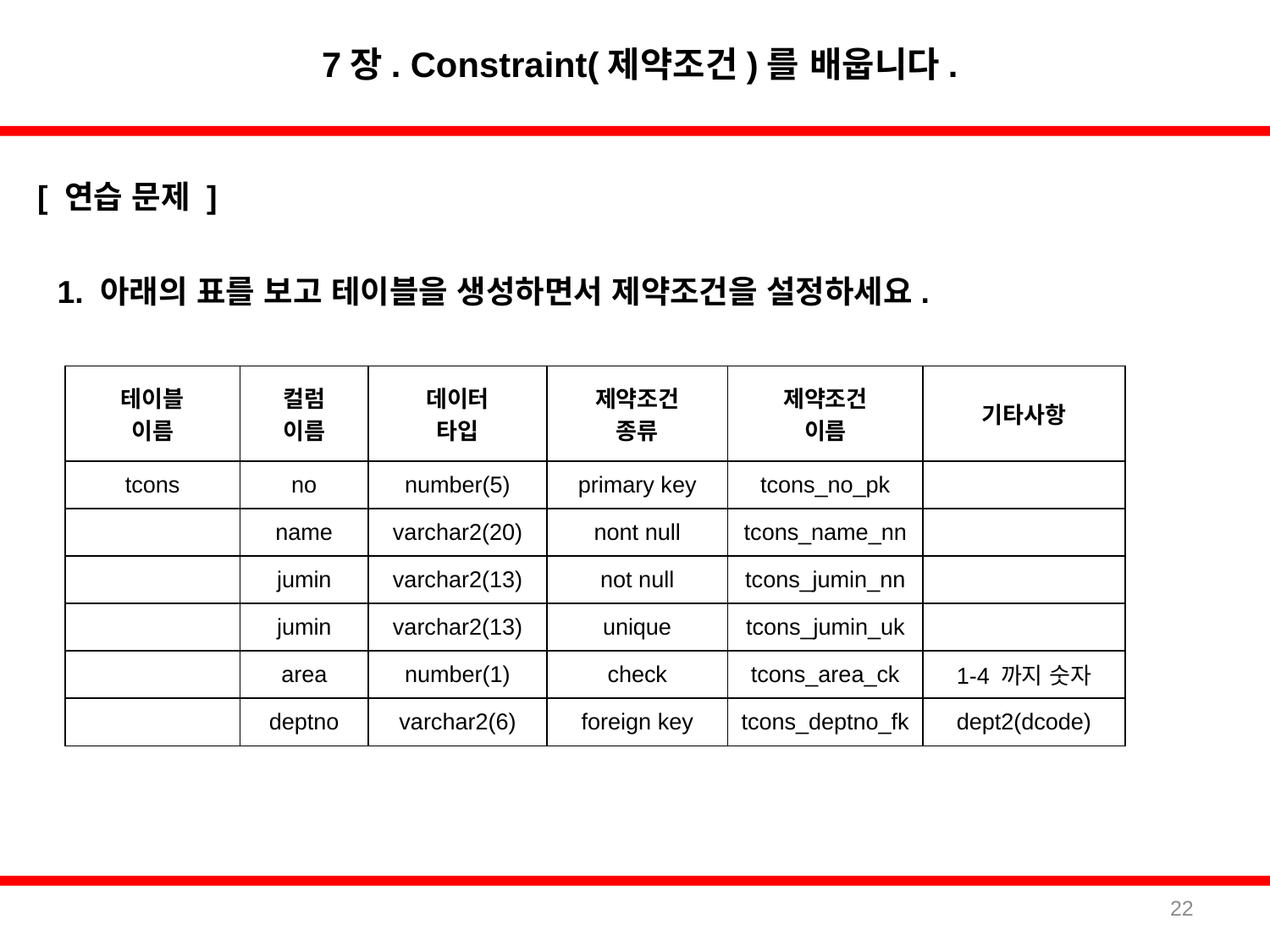

7장. Constraint(제약조건)를 배웁니다.

[ 연습 문제 ]
1. 아래의 표를 보고 테이블을 생성하면서 제약조건을 설정하세요.
| 테이블 이름 | 컬럼 이름 | 데이터 타입 | 제약조건 종류 | 제약조건 이름 | 기타사항 |
| --- | --- | --- | --- | --- | --- |
| tcons | no | number(5) | primary key | tcons\_no\_pk |  |
|  | name | varchar2(20) | nont null | tcons\_name\_nn |  |
|  | jumin | varchar2(13) | not null | tcons\_jumin\_nn |  |
|  | jumin | varchar2(13) | unique | tcons\_jumin\_uk |  |
|  | area | number(1) | check | tcons\_area\_ck | 1-4 까지 숫자 |
|  | deptno | varchar2(6) | foreign key | tcons\_deptno\_fk | dept2(dcode) |

22